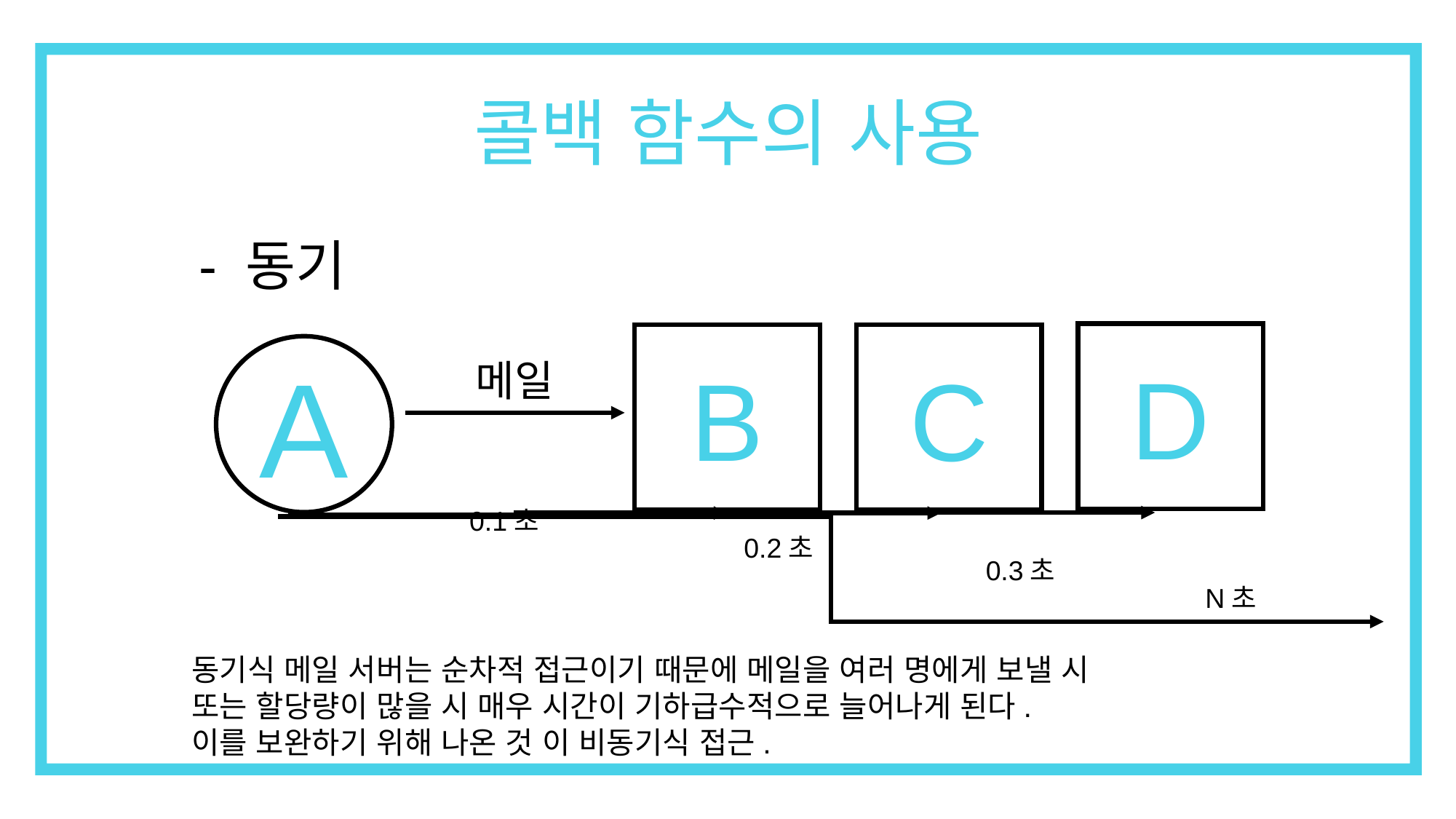

콜백 함수의 사용
- 동기
D
B
C
A
메일
0.1초
0.2초
0.3초
N초
동기식 메일 서버는 순차적 접근이기 때문에 메일을 여러 명에게 보낼 시
또는 할당량이 많을 시 매우 시간이 기하급수적으로 늘어나게 된다.
이를 보완하기 위해 나온 것 이 비동기식 접근.